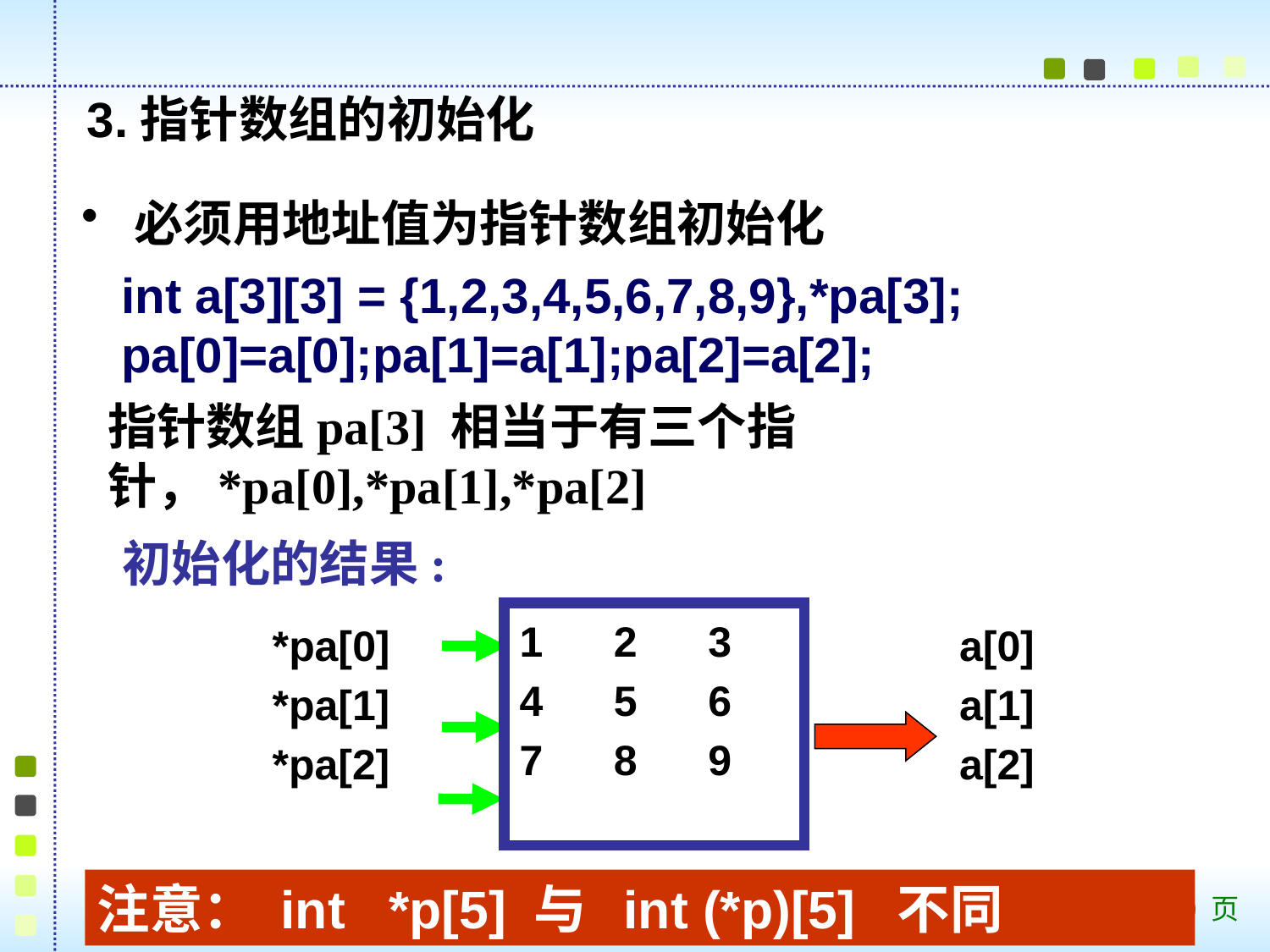

3.指针数组的初始化
 必须用地址值为指针数组初始化
 int a[3][3] = {1,2,3,4,5,6,7,8,9},*pa[3];
 pa[0]=a[0];pa[1]=a[1];pa[2]=a[2];
指针数组pa[3] 相当于有三个指针，*pa[0],*pa[1],*pa[2]
初始化的结果:

1      2      3
4      5      6
7      8      9
*pa[0]
*pa[1]
*pa[2]
a[0]
a[1]
a[2]

注意： int   *p[5] 与  int (*p)[5]  不同
共 90 页   第 70 页